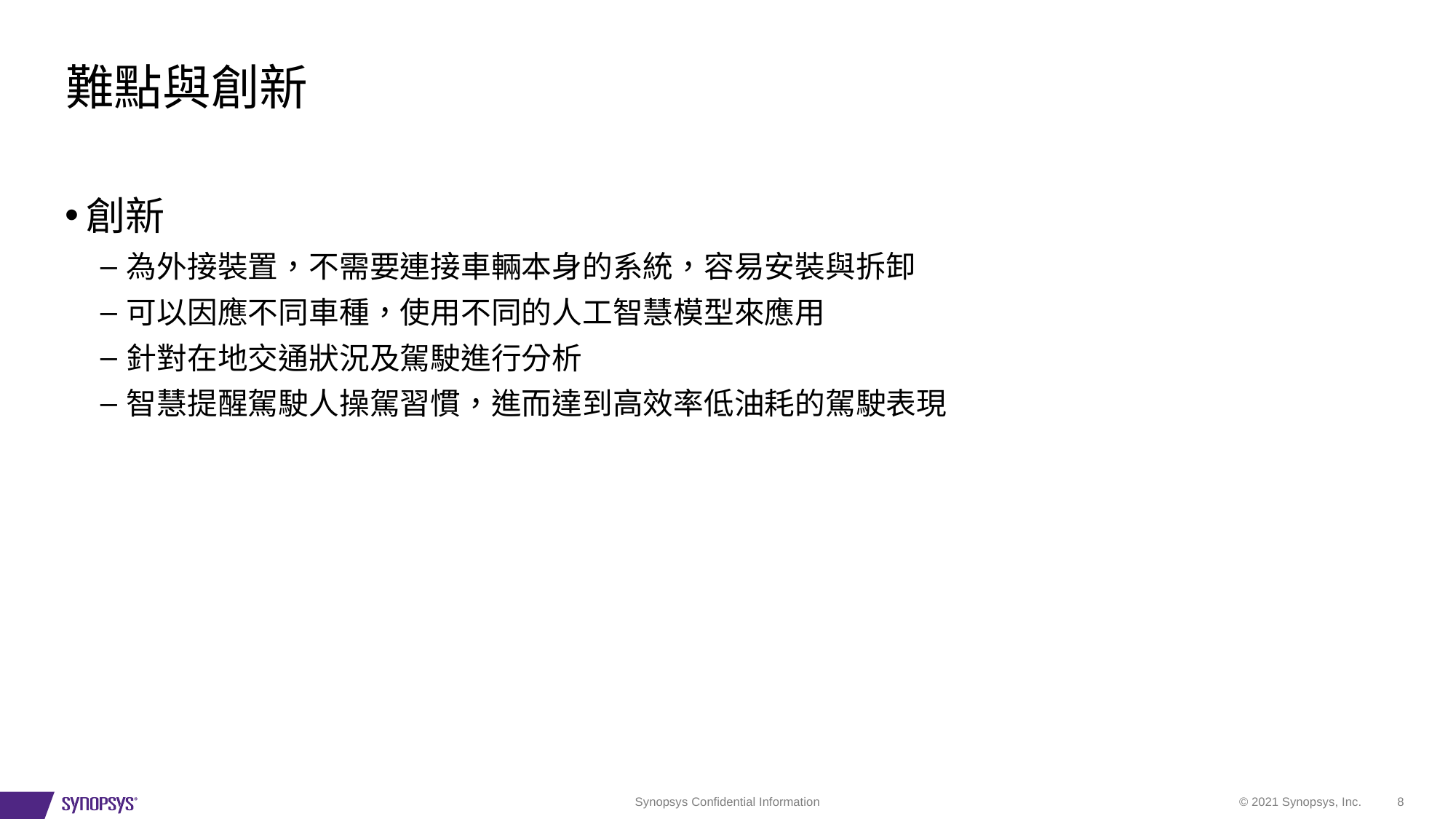

# 難點與創新
創新
為外接裝置，不需要連接車輛本身的系統，容易安裝與拆卸
可以因應不同車種，使用不同的人工智慧模型來應用
針對在地交通狀況及駕駛進行分析
智慧提醒駕駛人操駕習慣，進而達到高效率低油耗的駕駛表現